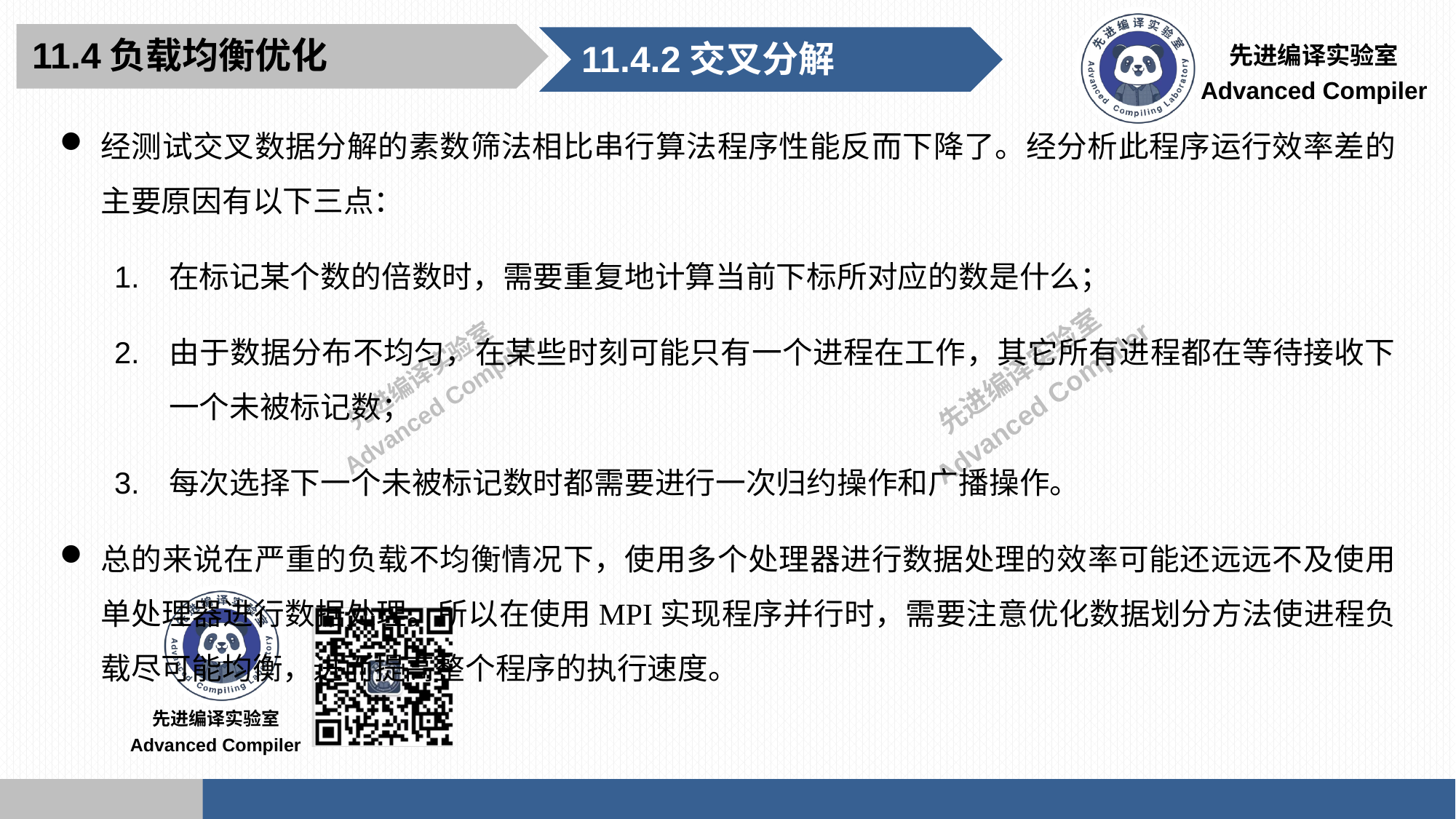

11.4负载均衡优化

11.4.2交叉分解
经测试交叉数据分解的素数筛法相比串行算法程序性能反而下降了。经分析此程序运行效率差的主要原因有以下三点：
在标记某个数的倍数时，需要重复地计算当前下标所对应的数是什么；
由于数据分布不均匀，在某些时刻可能只有一个进程在工作，其它所有进程都在等待接收下一个未被标记数；
每次选择下一个未被标记数时都需要进行一次归约操作和广播操作。
总的来说在严重的负载不均衡情况下，使用多个处理器进行数据处理的效率可能还远远不及使用单处理器进行数据处理。所以在使用MPI实现程序并行时，需要注意优化数据划分方法使进程负载尽可能均衡，进而提高整个程序的执行速度。